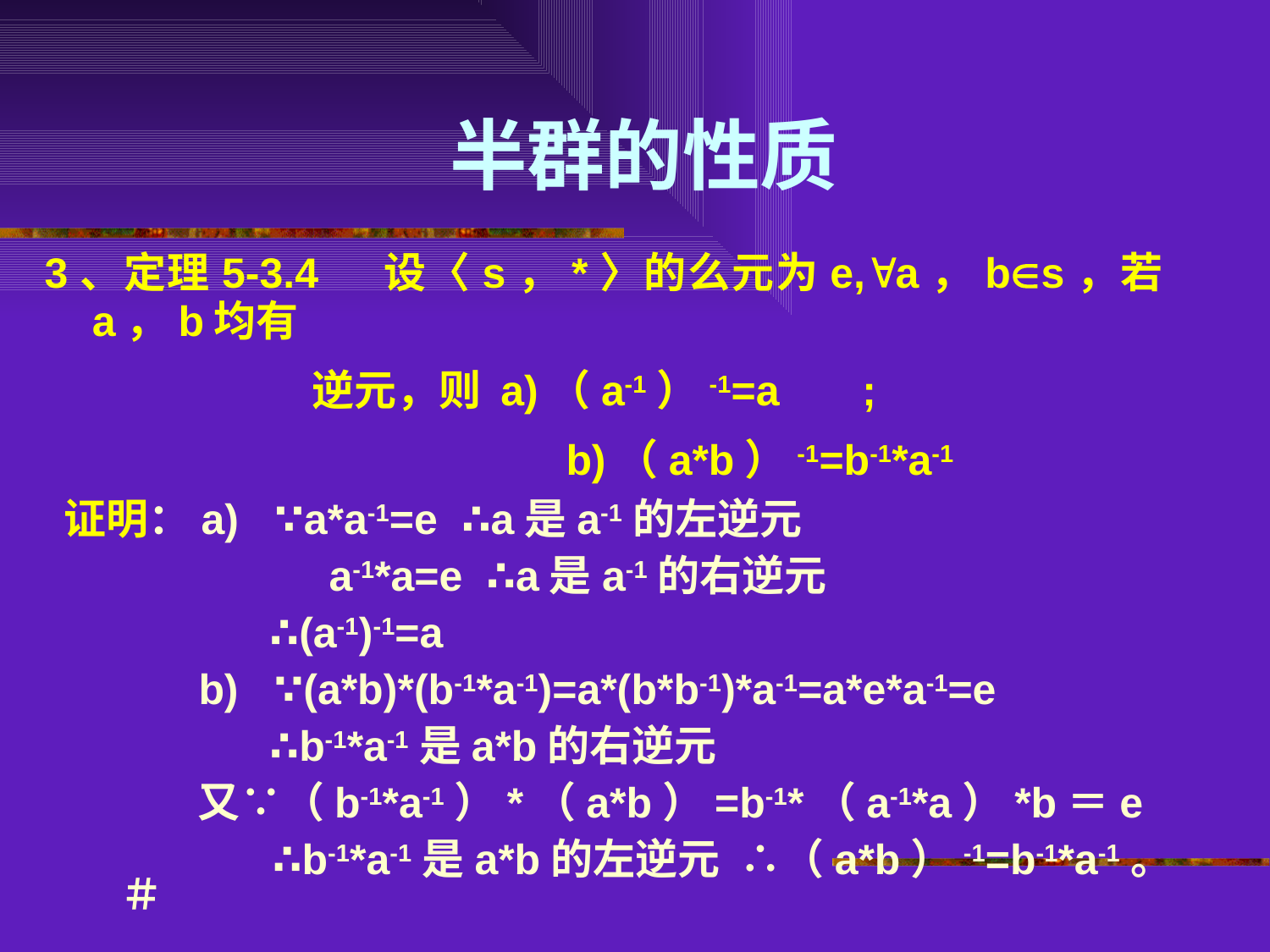

# 半群的性质
3、定理5-3.4    设〈s，*〉的么元为e,∀a，b∈s，若a，b均有
                           逆元，则 a)（a-1）-1=a       ;
                                            b)（a*b）-1=b-1*a-1
 证明：a)   ∵a*a-1=e  ∴a是a-1的左逆元
                        a-1*a=e  ∴a是a-1的右逆元
                   ∴(a-1)-1=a
             b)   ∵(a*b)*(b-1*a-1)=a*(b*b-1)*a-1=a*e*a-1=e
                   ∴b-1*a-1是a*b的右逆元
               又∵（b-1*a-1）*（a*b）=b-1*（a-1*a）*b＝e
                   ∴b-1*a-1是a*b的左逆元  ∴（a*b）-1=b-1*a-1。    ＃